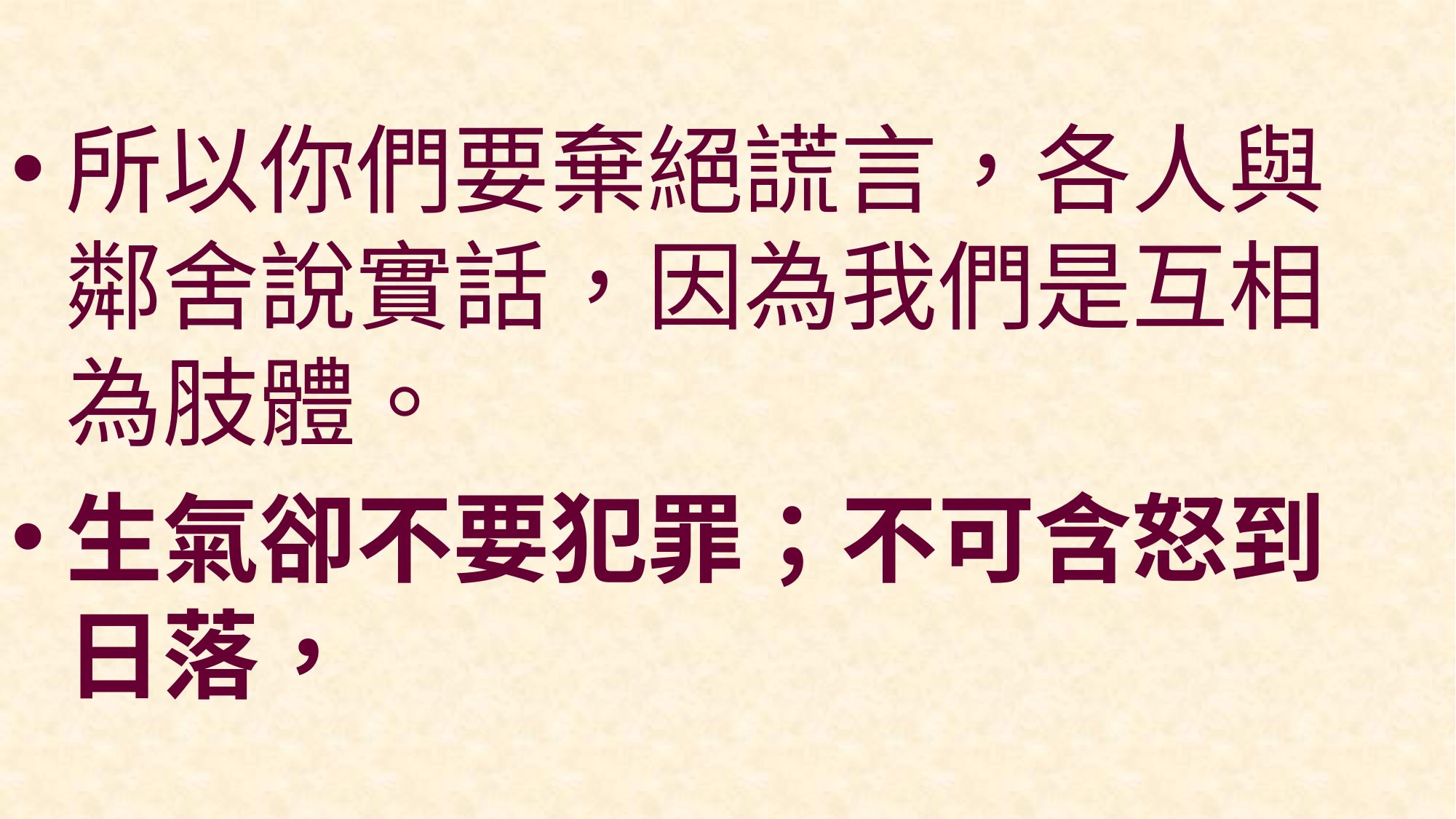

所以你們要棄絕謊言，各人與鄰舍說實話，因為我們是互相為肢體。
生氣卻不要犯罪；不可含怒到日落，